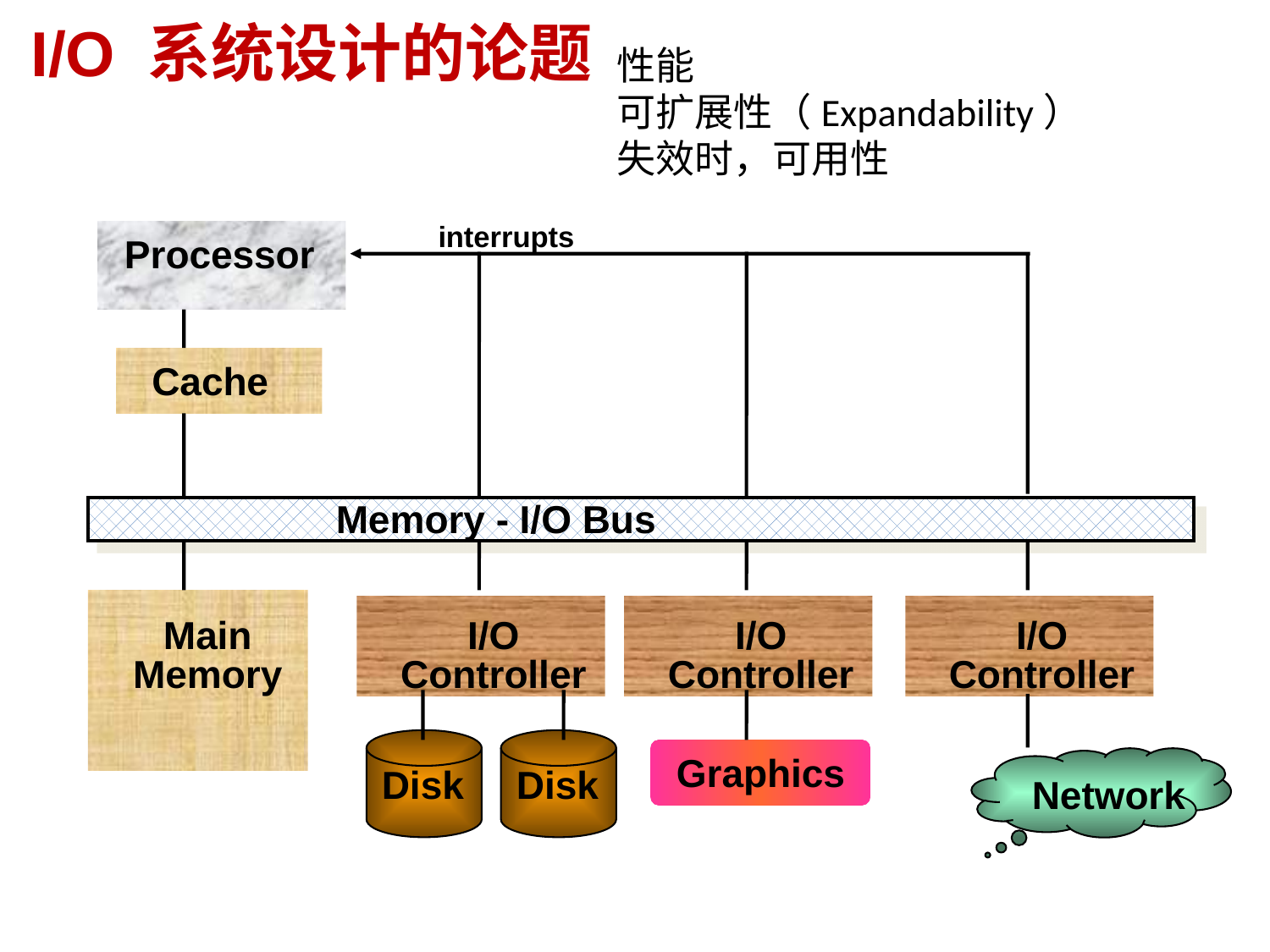

# I/O 系统设计的论题
性能
可扩展性（Expandability）
失效时，可用性
interrupts

Processor

Cache

Memory - I/O Bus

Main
Memory
I/O
Controller
I/O
Controller
I/O
Controller

Disk

Disk

Graphics
Network